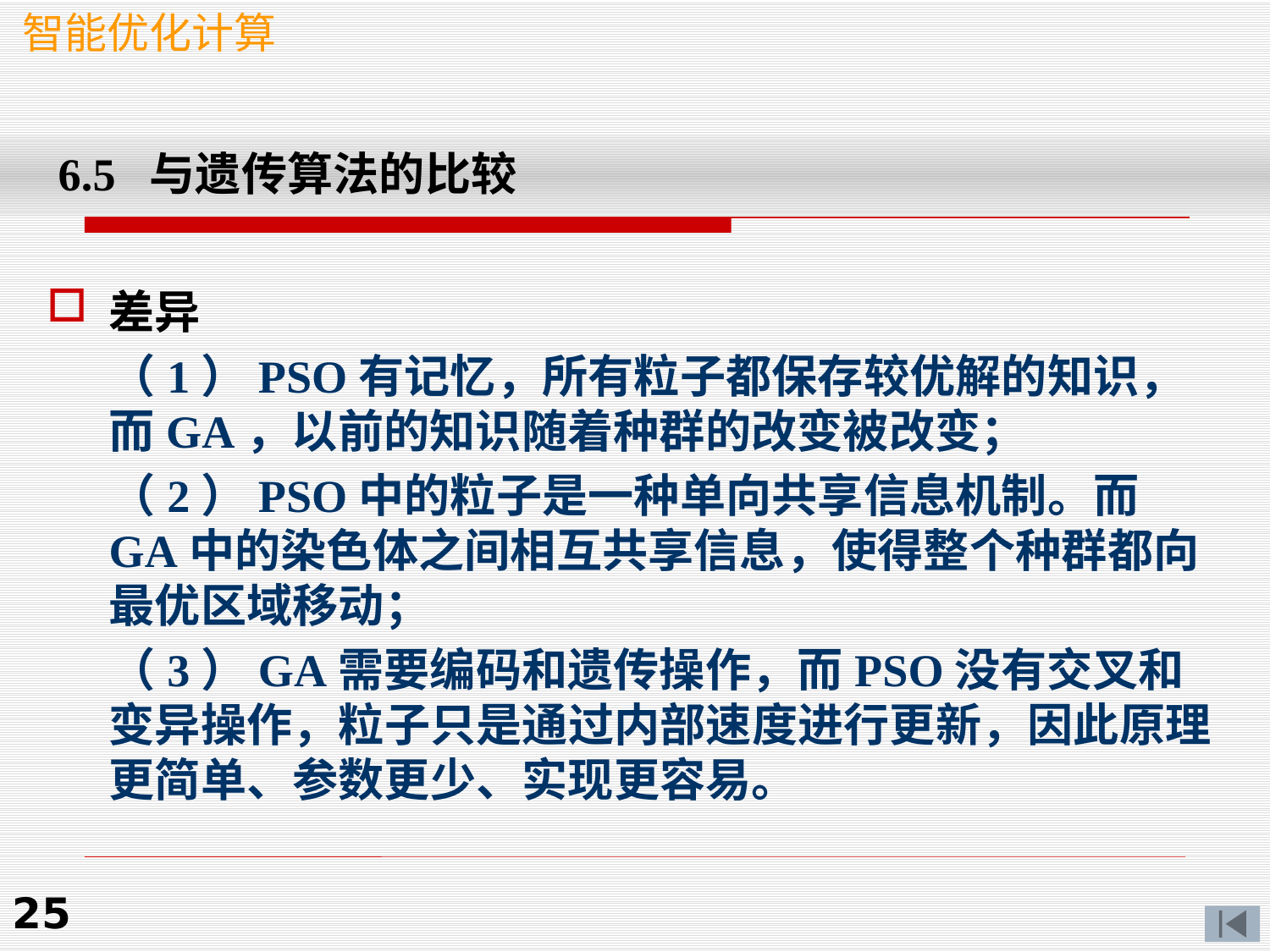

智能优化计算
    6.5  与遗传算法的比较
差异
     （1）PSO有记忆，所有粒子都保存较优解的知识，而GA，以前的知识随着种群的改变被改变；
     （2）PSO中的粒子是一种单向共享信息机制。而GA中的染色体之间相互共享信息，使得整个种群都向最优区域移动；
     （3）GA需要编码和遗传操作，而PSO没有交叉和变异操作，粒子只是通过内部速度进行更新，因此原理更简单、参数更少、实现更容易。